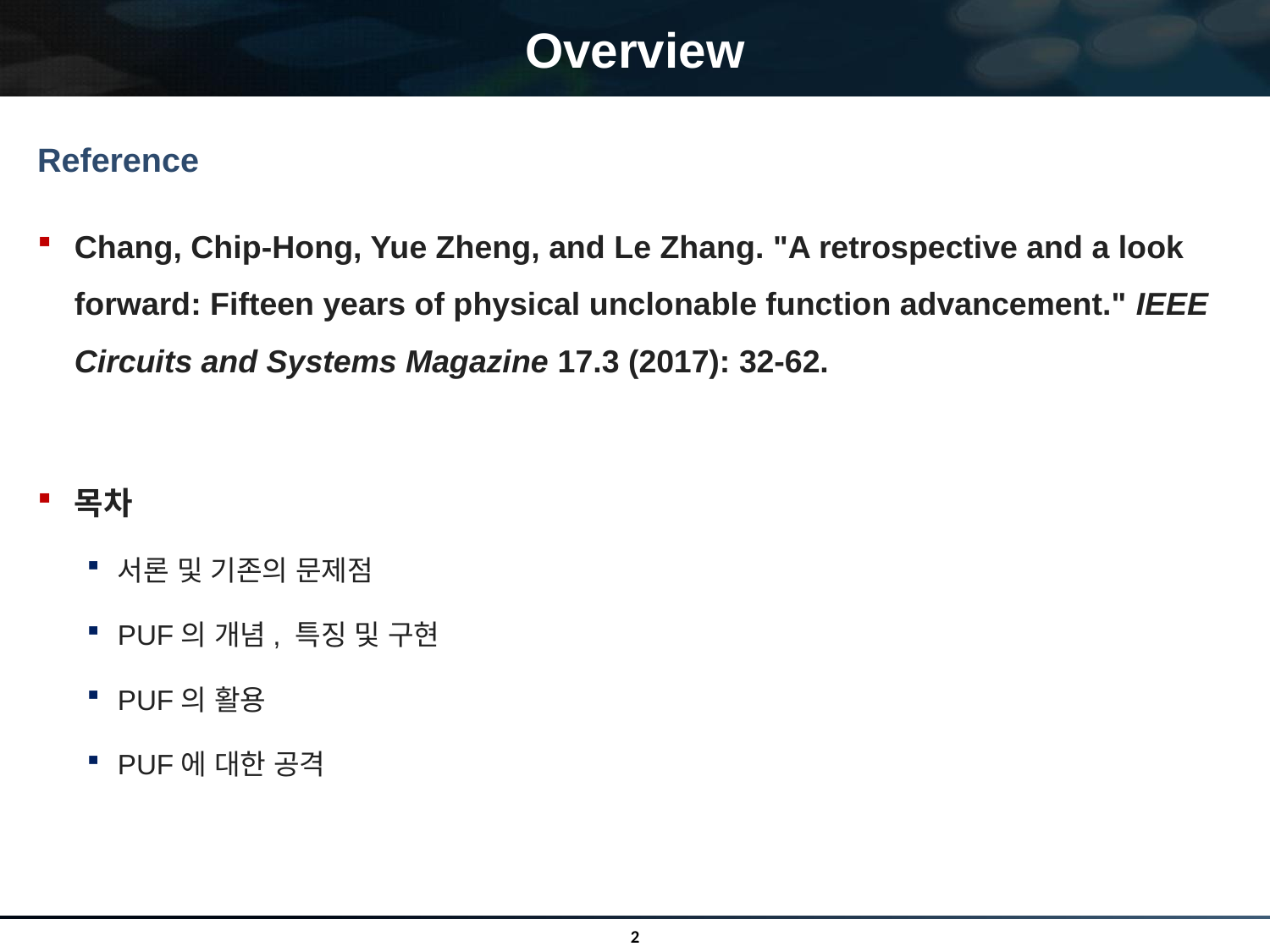

# Overview
Reference
Chang, Chip-Hong, Yue Zheng, and Le Zhang. "A retrospective and a look forward: Fifteen years of physical unclonable function advancement." IEEE Circuits and Systems Magazine 17.3 (2017): 32-62.

목차
서론 및 기존의 문제점
PUF의 개념, 특징 및 구현
PUF의 활용
PUF에 대한 공격